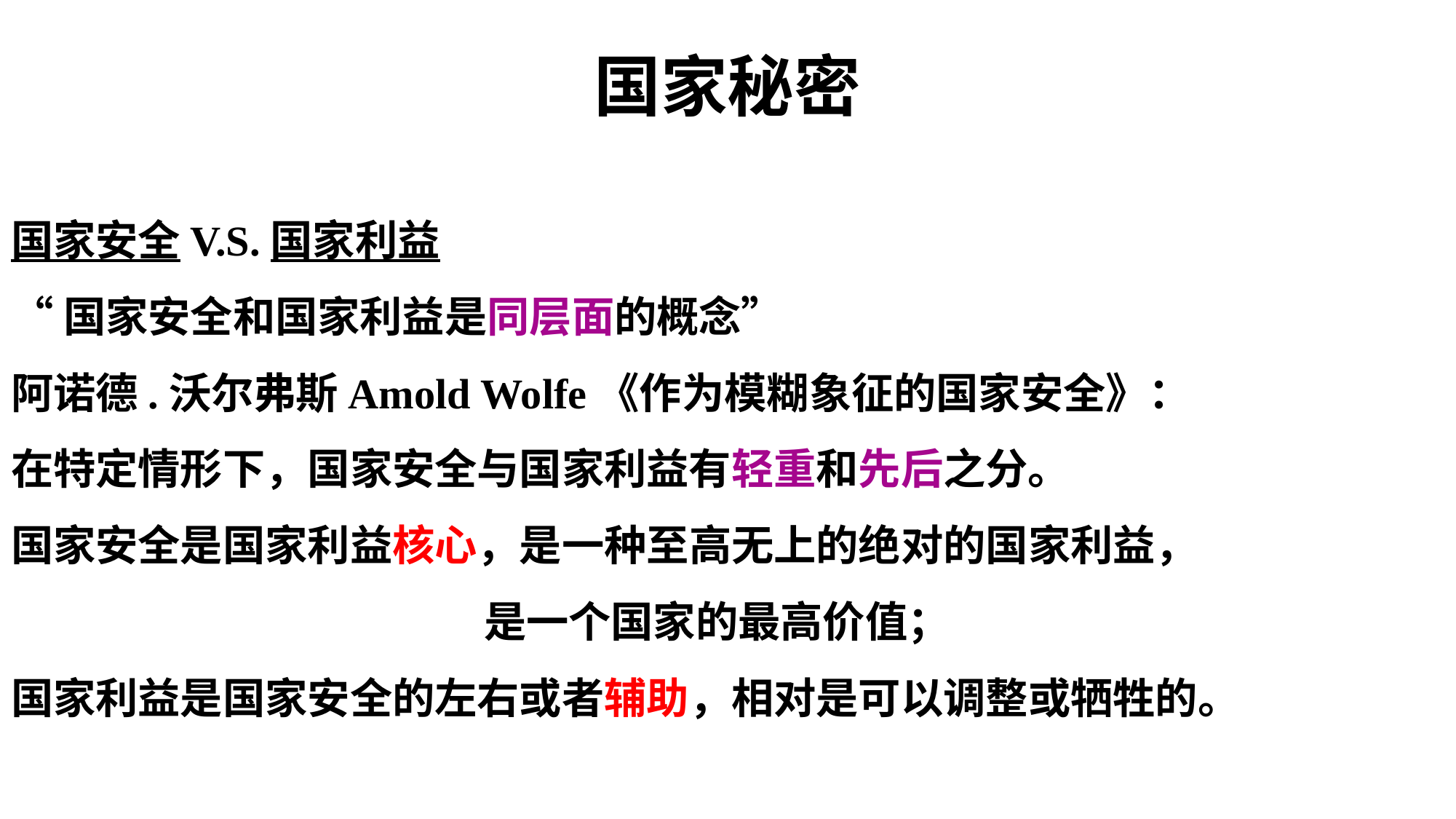

# 国家秘密
国家安全V.S.国家利益
“国家安全和国家利益是同层面的概念”
阿诺德.沃尔弗斯Amold Wolfe《作为模糊象征的国家安全》：
在特定情形下，国家安全与国家利益有轻重和先后之分。
国家安全是国家利益核心，是一种至高无上的绝对的国家利益，
                                                是一个国家的最高价值；
国家利益是国家安全的左右或者辅助，相对是可以调整或牺牲的。